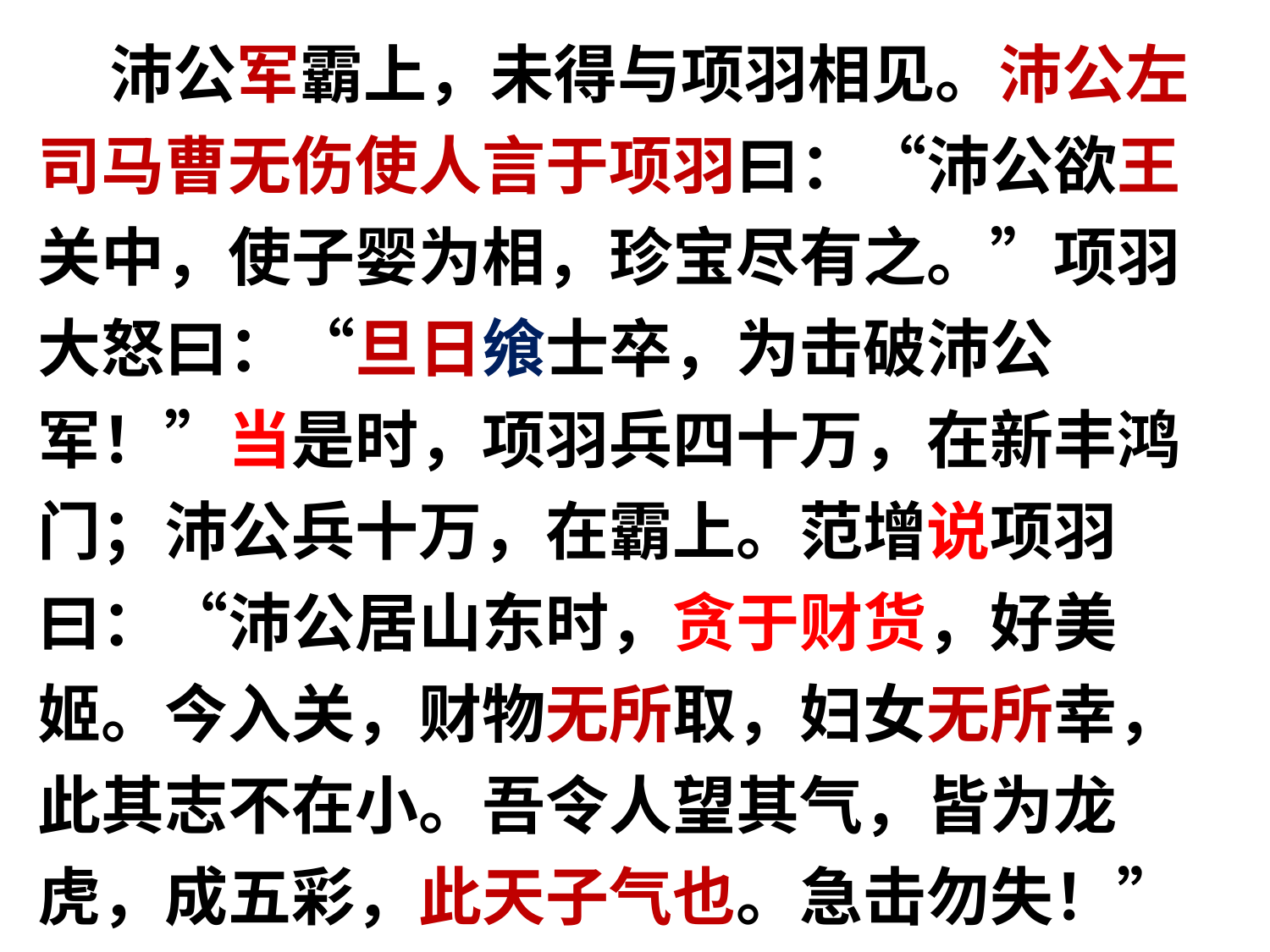

沛公军霸上，未得与项羽相见。沛公左司马曹无伤使人言于项羽曰：“沛公欲王关中，使子婴为相，珍宝尽有之。”项羽大怒曰：“旦日飨士卒，为击破沛公军！”当是时，项羽兵四十万，在新丰鸿门；沛公兵十万，在霸上。范增说项羽曰：“沛公居山东时，贪于财货，好美姬。今入关，财物无所取，妇女无所幸，此其志不在小。吾令人望其气，皆为龙虎，成五彩，此天子气也。急击勿失！”